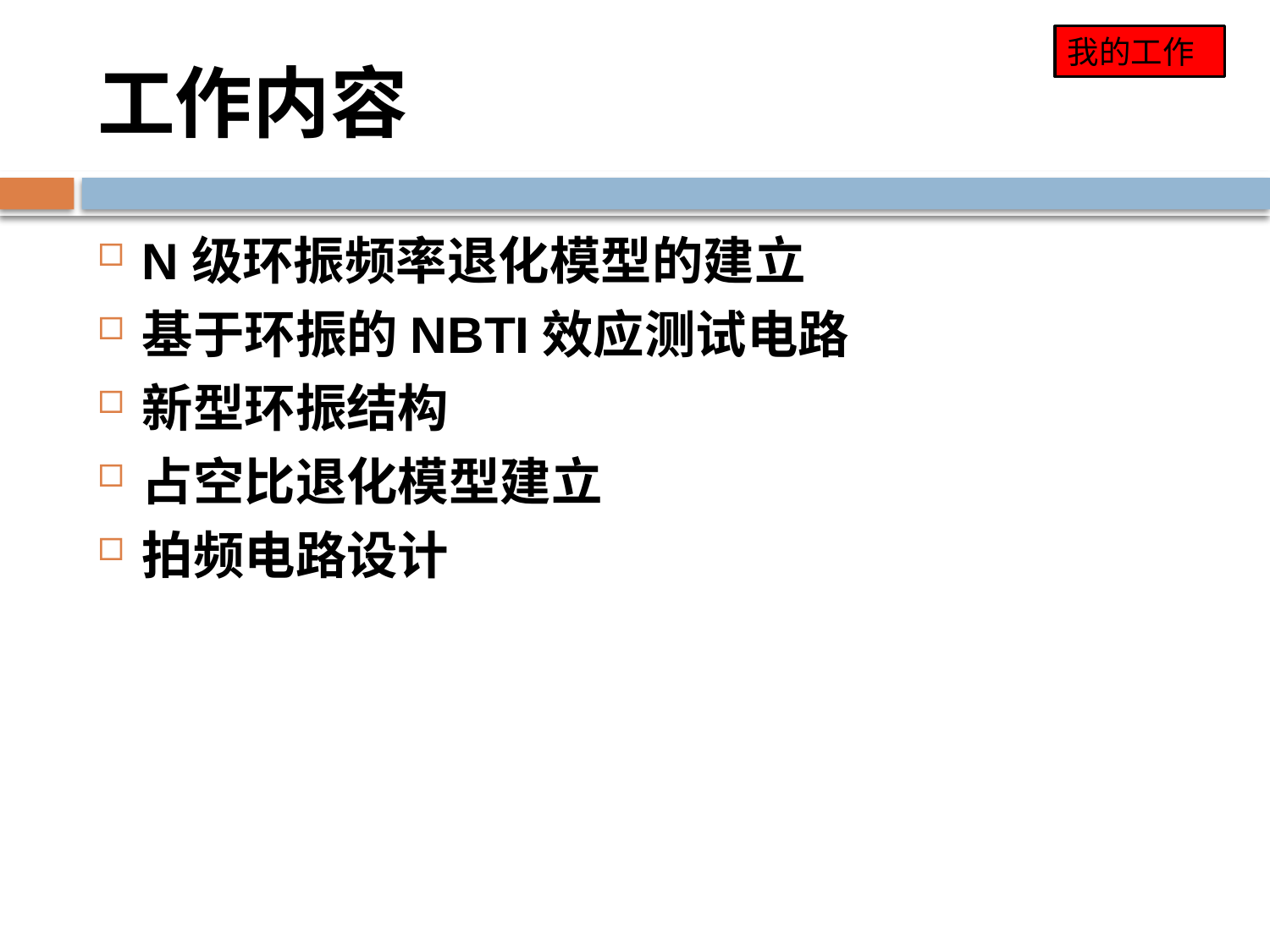

我的工作
# 工作内容
N级环振频率退化模型的建立
基于环振的NBTI效应测试电路
新型环振结构
占空比退化模型建立
拍频电路设计